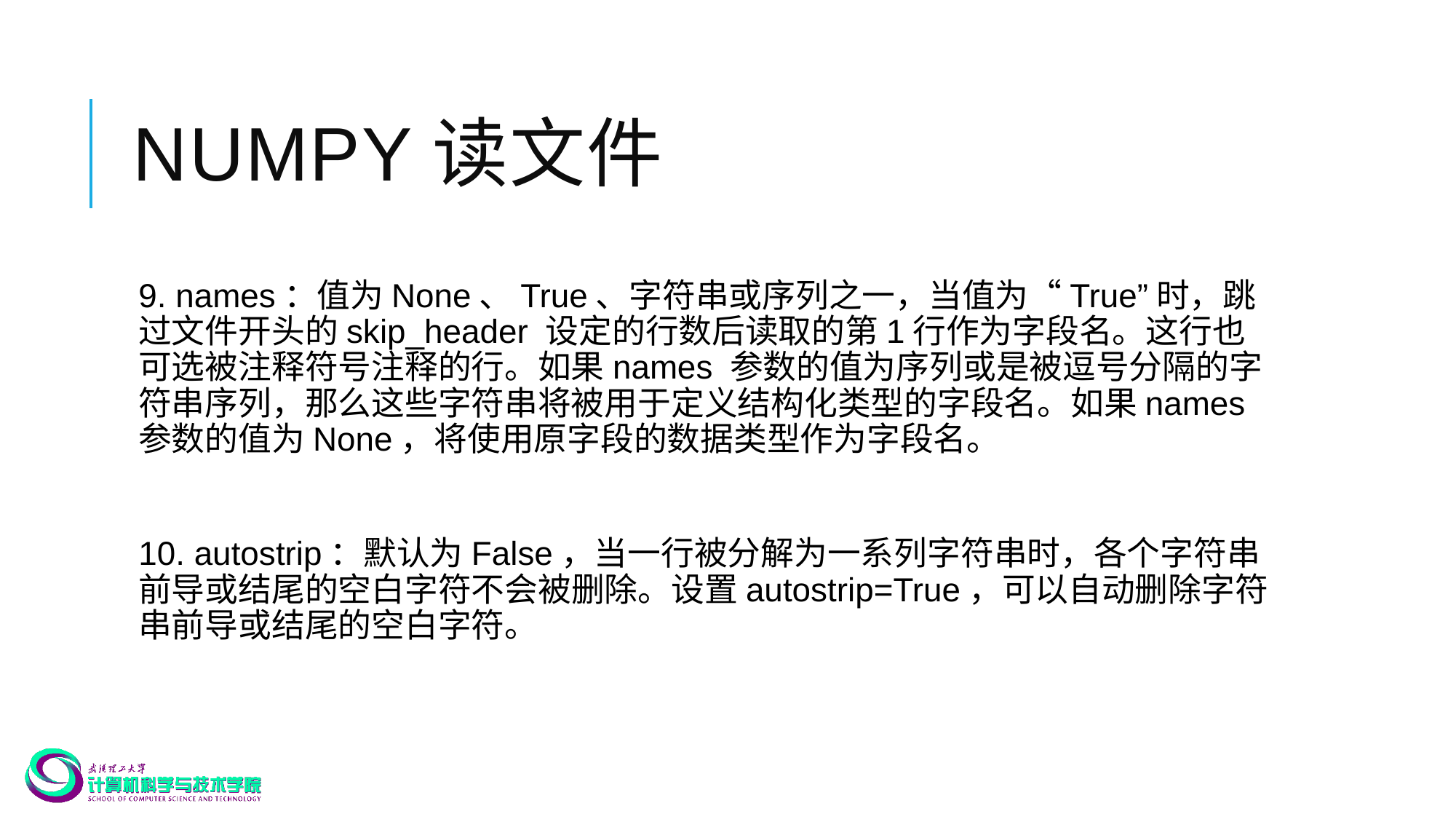

# NumPy读文件
9. names：值为None、True、字符串或序列之一，当值为“True”时，跳过文件开头的skip_header 设定的行数后读取的第1行作为字段名。这行也可选被注释符号注释的行。如果names 参数的值为序列或是被逗号分隔的字符串序列，那么这些字符串将被用于定义结构化类型的字段名。如果names 参数的值为None，将使用原字段的数据类型作为字段名。

10. autostrip：默认为False，当一行被分解为一系列字符串时，各个字符串前导或结尾的空白字符不会被删除。设置autostrip=True，可以自动删除字符串前导或结尾的空白字符。